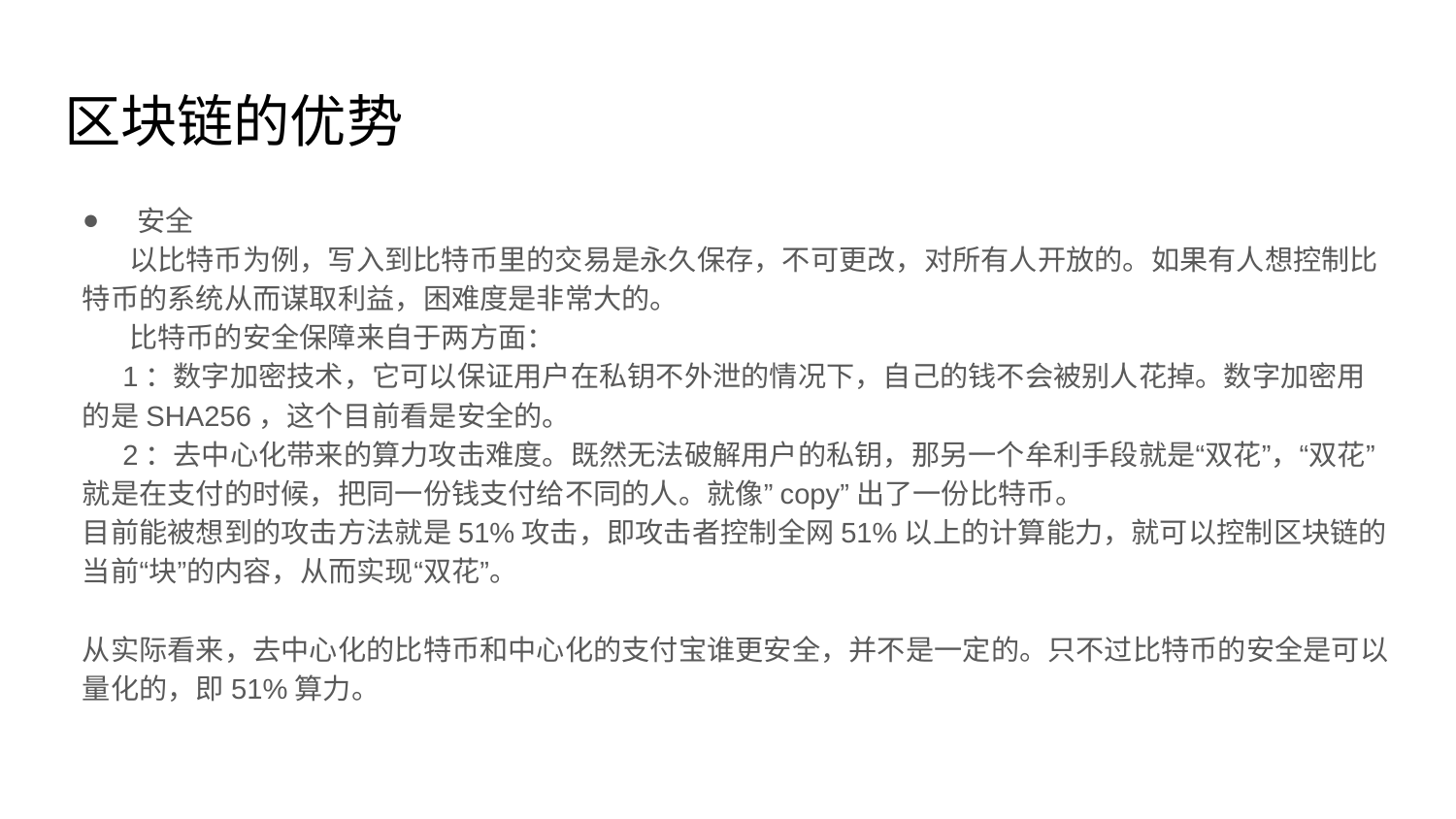

# 区块链的优势
安全
     以比特币为例，写入到比特币里的交易是永久保存，不可更改，对所有人开放的。如果有人想控制比特币的系统从而谋取利益，困难度是非常大的。
     比特币的安全保障来自于两方面：
     1：数字加密技术，它可以保证用户在私钥不外泄的情况下，自己的钱不会被别人花掉。数字加密用的是SHA256，这个目前看是安全的。
     2：去中心化带来的算力攻击难度。既然无法破解用户的私钥，那另一个牟利手段就是“双花”，“双花”就是在支付的时候，把同一份钱支付给不同的人。就像”copy”出了一份比特币。
目前能被想到的攻击方法就是51%攻击，即攻击者控制全网51%以上的计算能力，就可以控制区块链的当前“块”的内容，从而实现“双花”。

从实际看来，去中心化的比特币和中心化的支付宝谁更安全，并不是一定的。只不过比特币的安全是可以量化的，即51%算力。